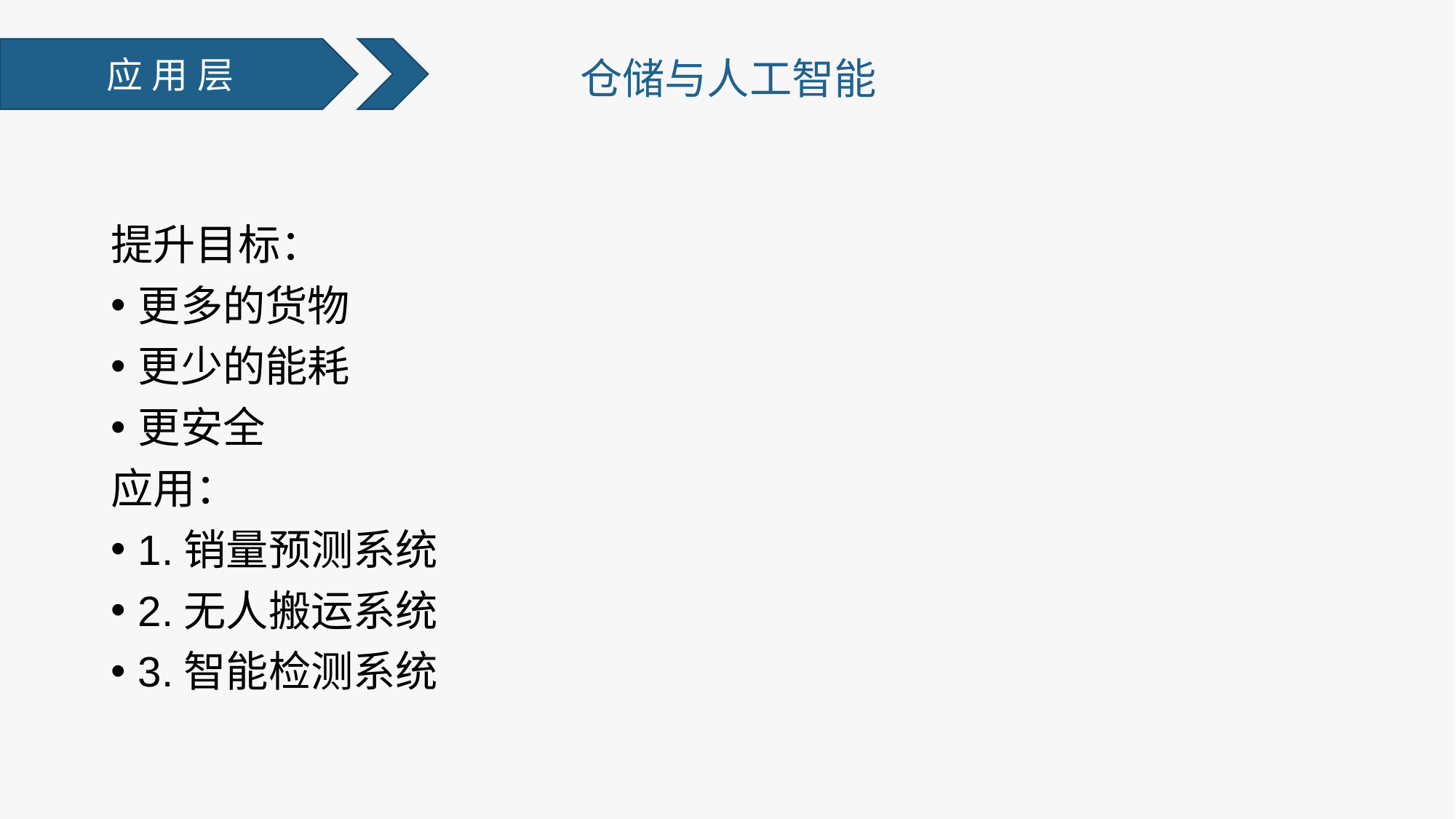

应用层

仓储与人工智能
提升目标：
更多的货物
更少的能耗
更安全
应用：
1.销量预测系统
2.无人搬运系统
3.智能检测系统